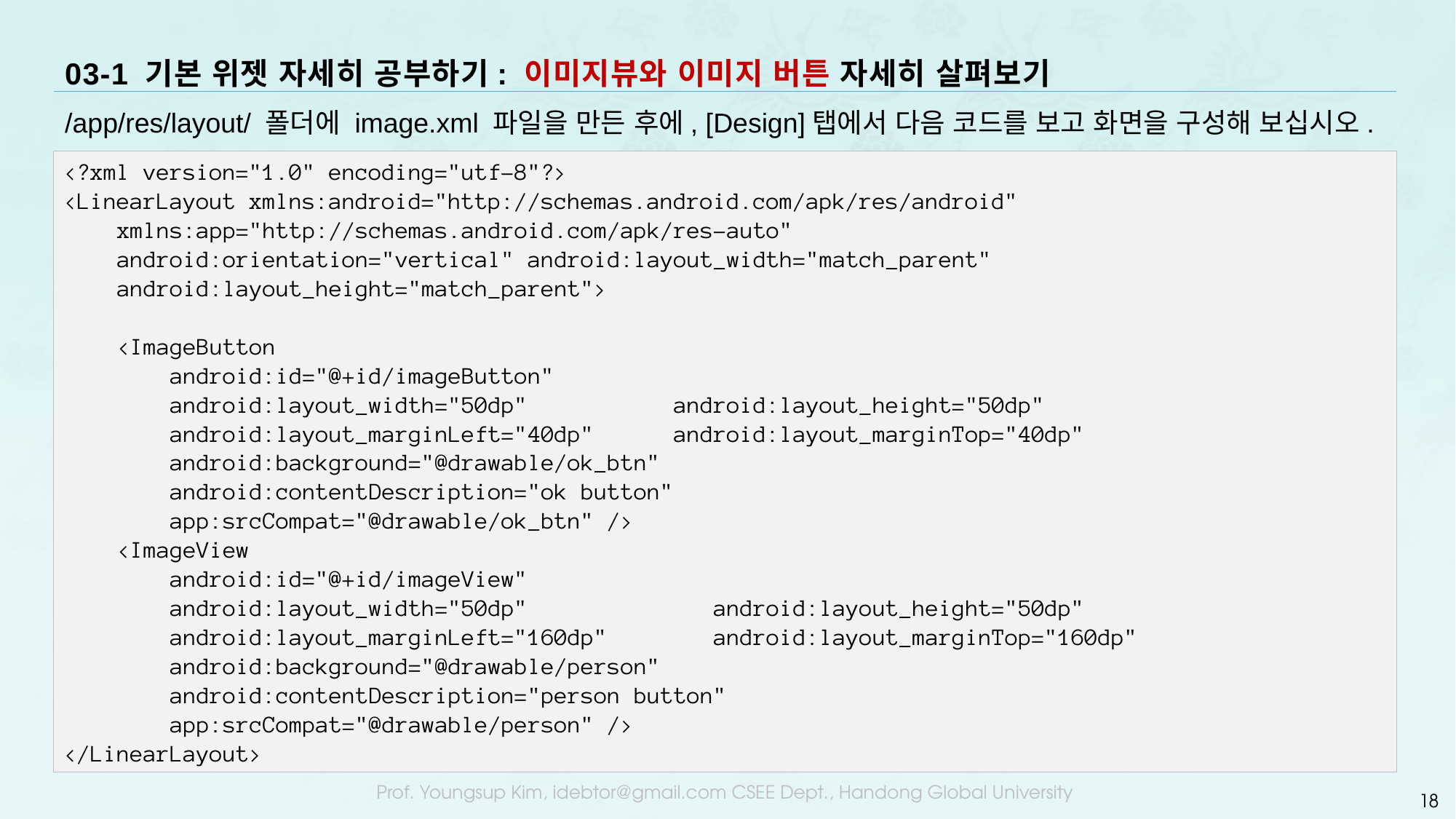

# 03-1 기본 위젯 자세히 공부하기: 이미지뷰와 이미지 버튼 자세히 살펴보기
/app/res/layout/ 폴더에 image.xml 파일을 만든 후에, [Design]탭에서 다음 코드를 보고 화면을 구성해 보십시오.

<?xml version="1.0" encoding="utf-8"?>
<LinearLayout xmlns:android="http://schemas.android.com/apk/res/android"
    xmlns:app="http://schemas.android.com/apk/res-auto"
    android:orientation="vertical" android:layout_width="match_parent"
    android:layout_height="match_parent">

    <ImageButton
        android:id="@+id/imageButton"
        android:layout_width="50dp"           android:layout_height="50dp"
        android:layout_marginLeft="40dp"      android:layout_marginTop="40dp"
        android:background="@drawable/ok_btn"
        android:contentDescription="ok button"
        app:srcCompat="@drawable/ok_btn" />
    <ImageView
        android:id="@+id/imageView"
        android:layout_width="50dp"              android:layout_height="50dp"
        android:layout_marginLeft="160dp"        android:layout_marginTop="160dp"
        android:background="@drawable/person"
        android:contentDescription="person button"
        app:srcCompat="@drawable/person" />
</LinearLayout>
18